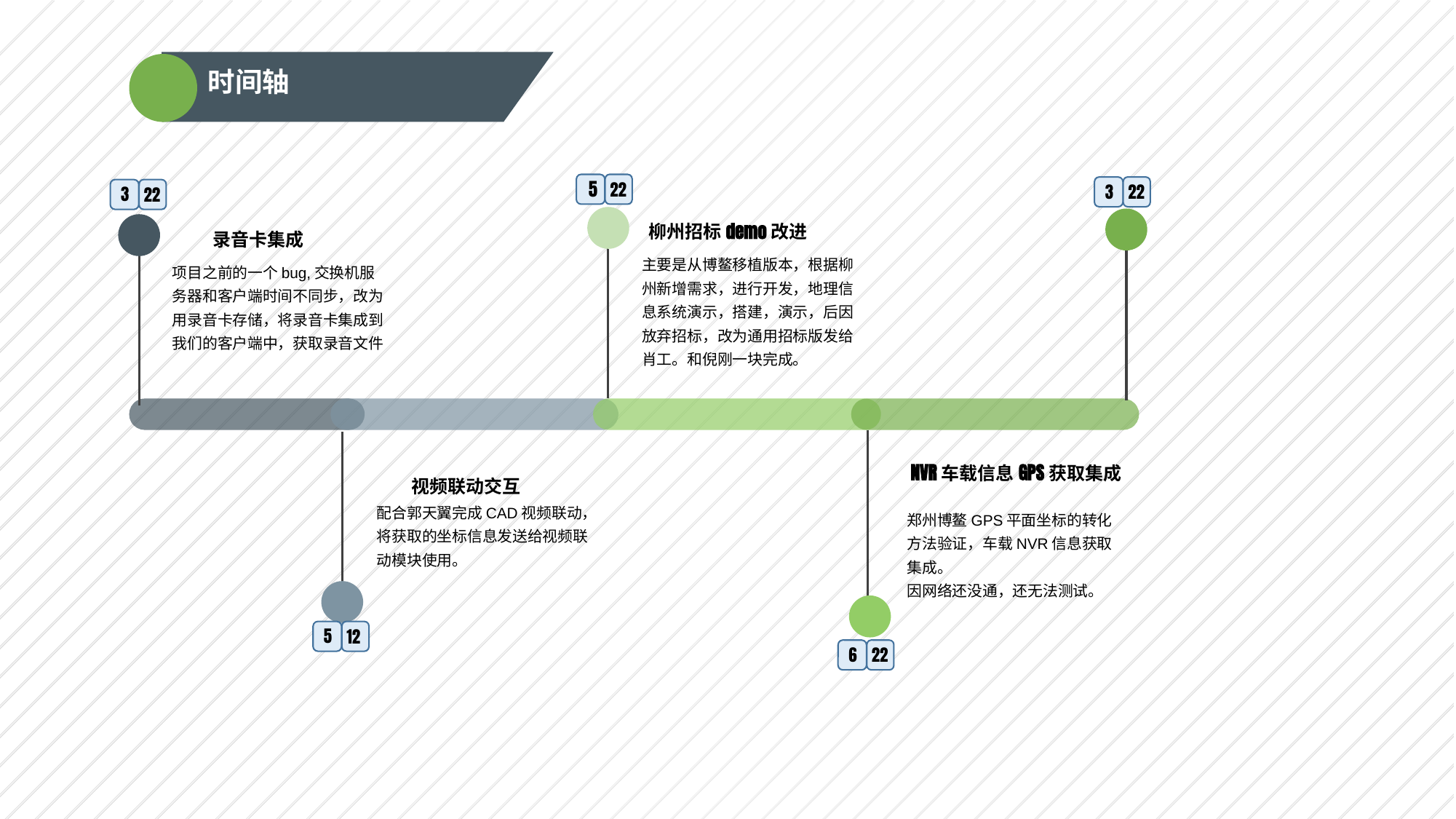

时间轴
5

 22

3

 22

3

 22

柳州招标demo改进

录音卡集成
主要是从博鳌移植版本，根据柳州新增需求，进行开发，地理信息系统演示，搭建，演示，后因放弃招标，改为通用招标版发给肖工。和倪刚一块完成。
项目之前的一个bug,交换机服务器和客户端时间不同步，改为用录音卡存储，将录音卡集成到我们的客户端中，获取录音文件

NVR车载信息GPS获取集成
视频联动交互
配合郭天翼完成CAD视频联动，将获取的坐标信息发送给视频联动模块使用。
郑州博鳌GPS平面坐标的转化方法验证，车载NVR信息获取集成。
因网络还没通，还无法测试。

5

 12

6

 22